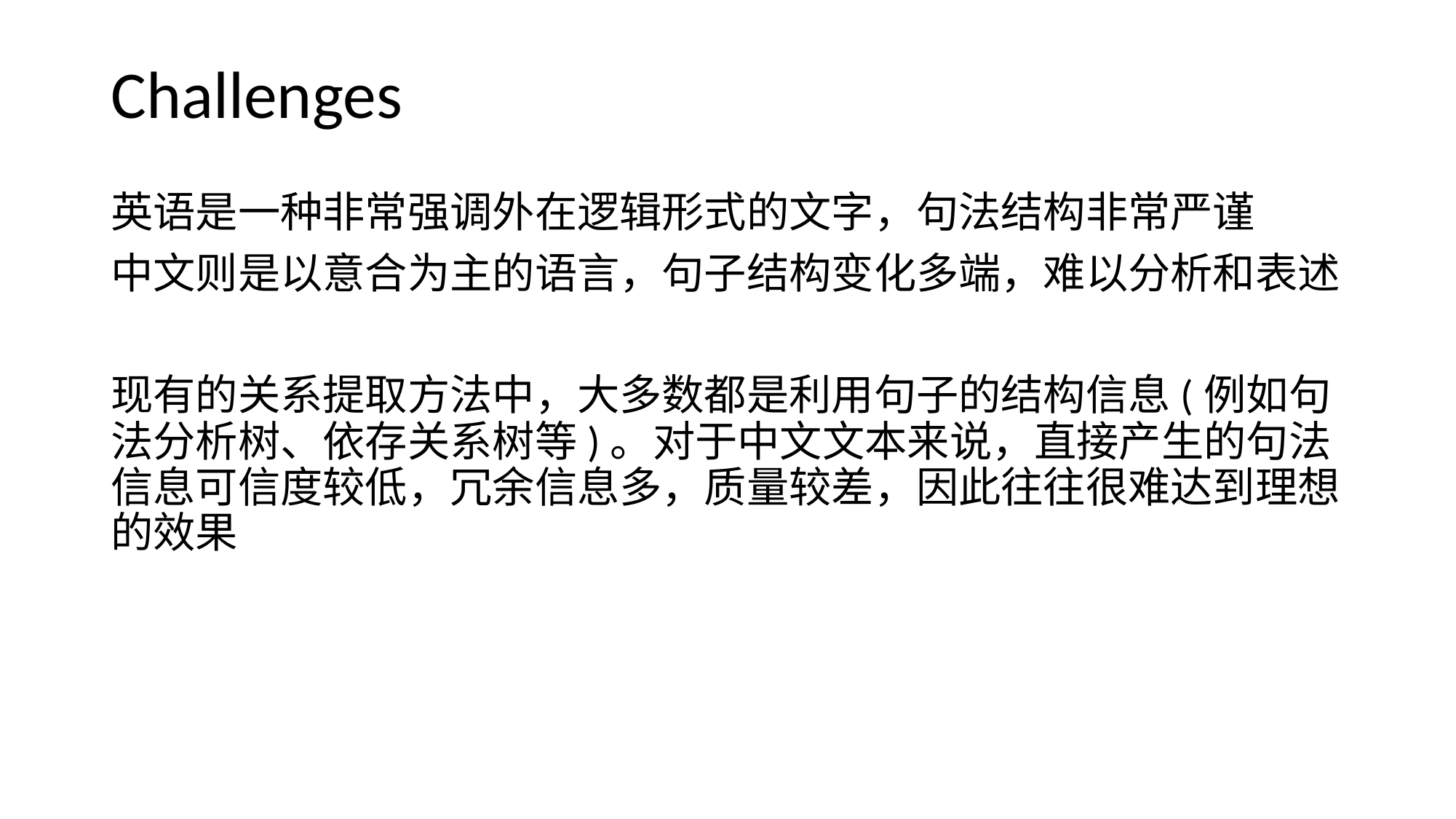

# Challenges
英语是一种非常强调外在逻辑形式的文字，句法结构非常严谨
中文则是以意合为主的语言，句子结构变化多端，难以分析和表述

现有的关系提取方法中，大多数都是利用句子的结构信息(例如句法分析树、依存关系树等)。对于中文文本来说，直接产生的句法信息可信度较低，冗余信息多，质量较差，因此往往很难达到理想的效果